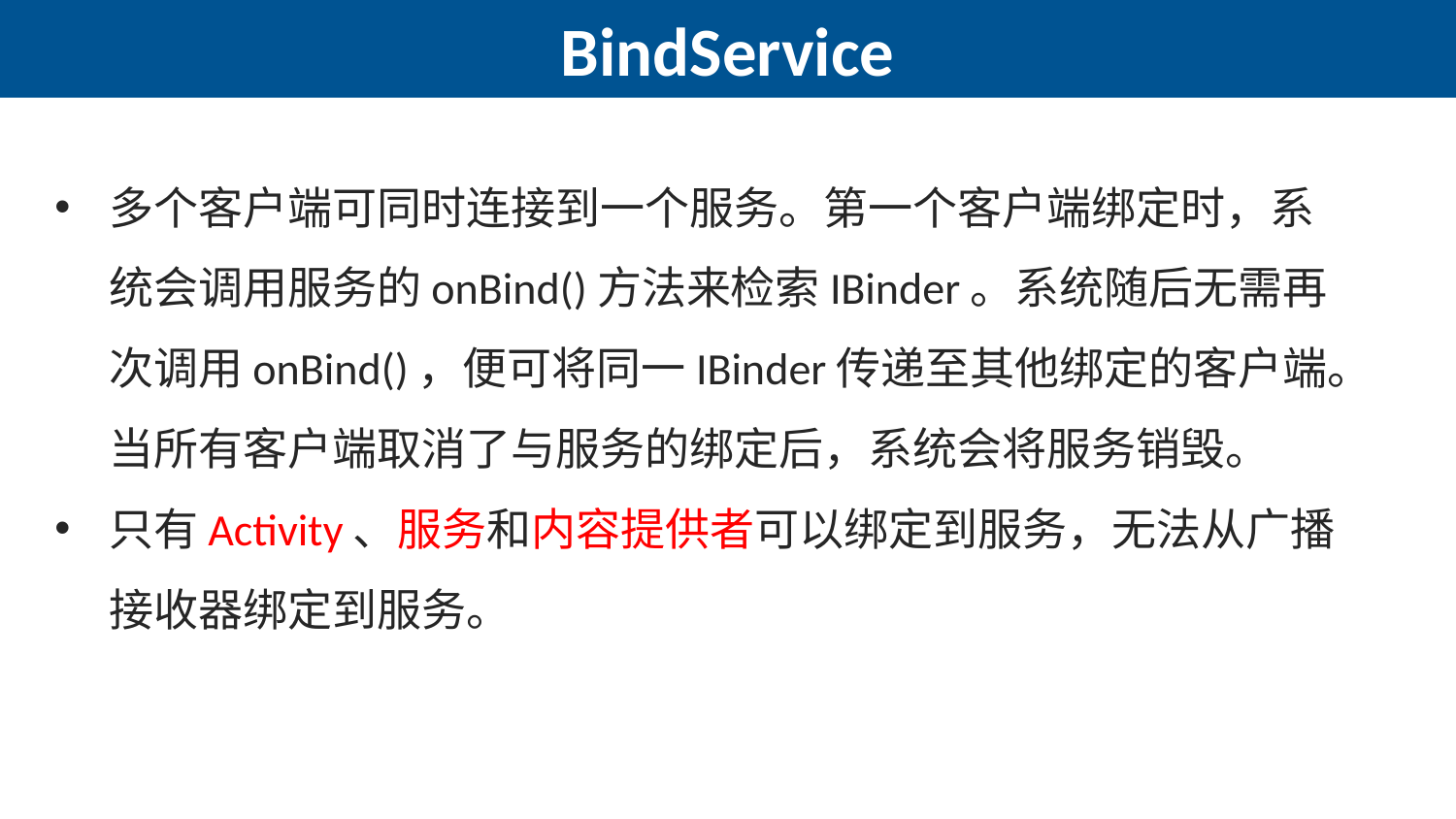

# BindService
多个客户端可同时连接到一个服务。第一个客户端绑定时，系统会调用服务的onBind()方法来检索IBinder。系统随后无需再次调用onBind()，便可将同一IBinder传递至其他绑定的客户端。当所有客户端取消了与服务的绑定后，系统会将服务销毁。
只有Activity、服务和内容提供者可以绑定到服务，无法从广播接收器绑定到服务。